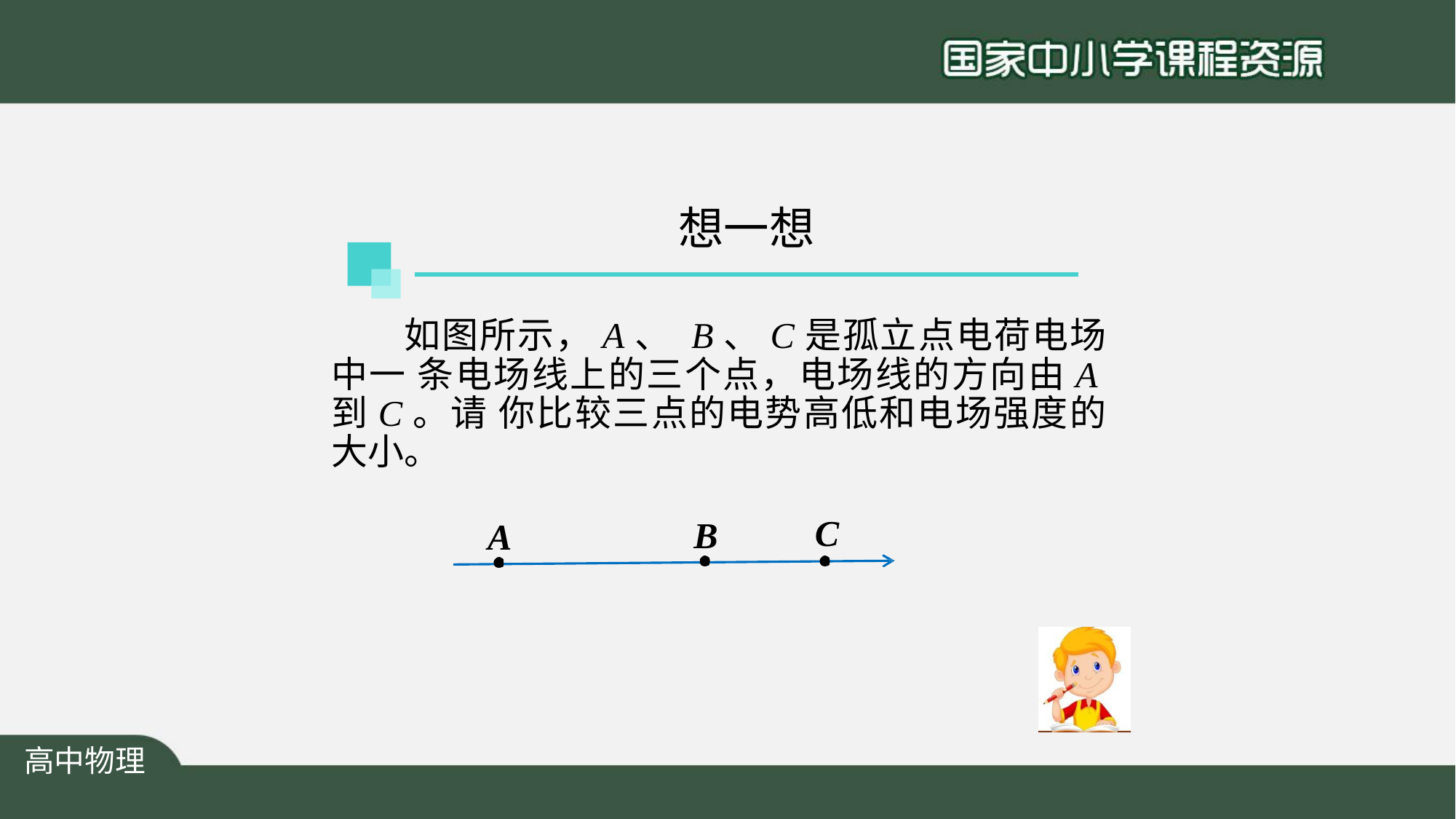

# 想一想

如图所示，A、 B、C是孤立点电荷电场中一 条电场线上的三个点，电场线的方向由A到C。请 你比较三点的电势高低和电场强度的大小。
C
B
A

高中物理